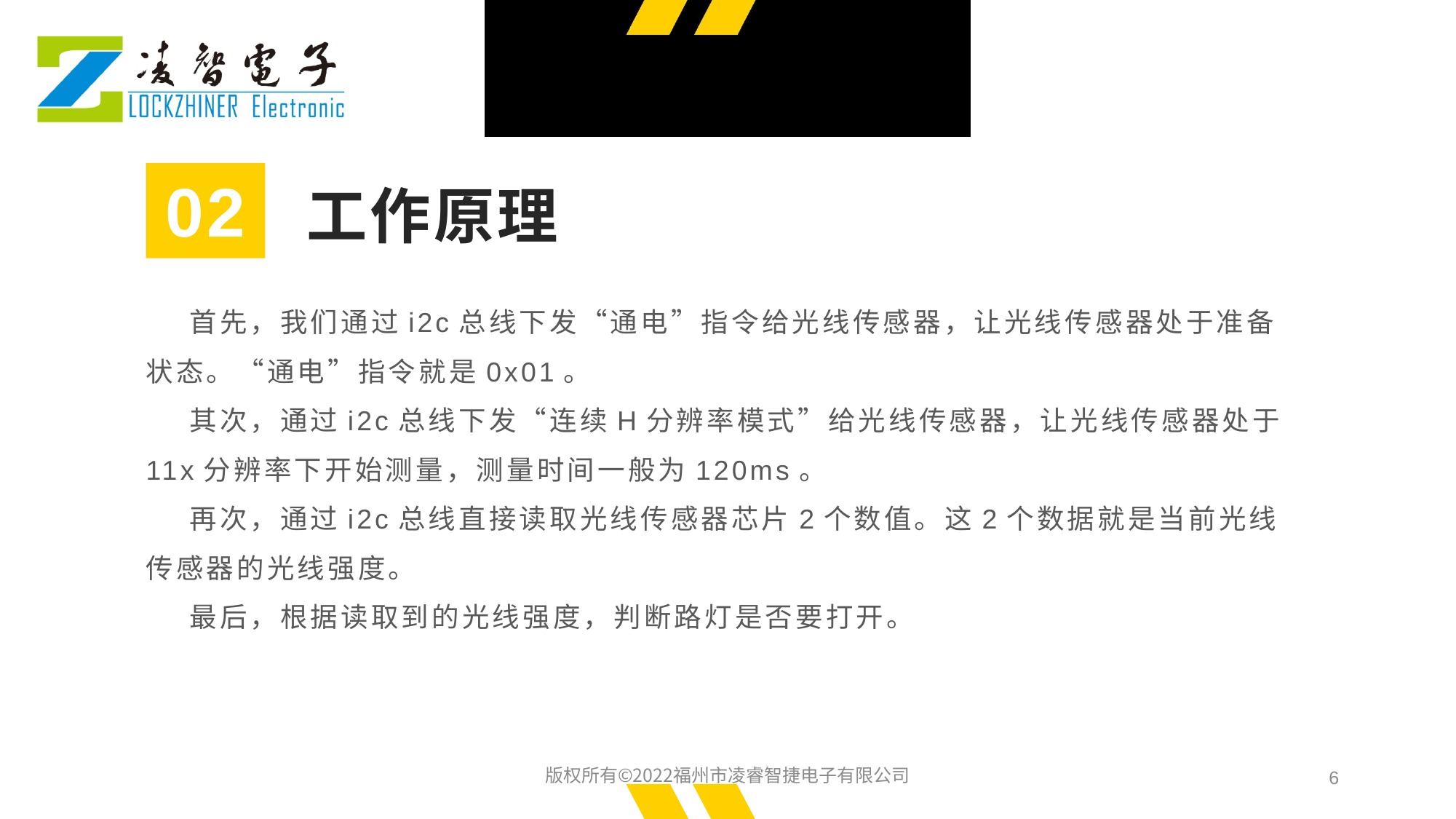

02
工作原理
    首先，我们通过i2c总线下发“通电”指令给光线传感器，让光线传感器处于准备状态。“通电”指令就是0x01。
    其次，通过i2c总线下发“连续H分辨率模式”给光线传感器，让光线传感器处于11x分辨率下开始测量，测量时间一般为120ms。
    再次，通过i2c总线直接读取光线传感器芯片2个数值。这2个数据就是当前光线传感器的光线强度。
    最后，根据读取到的光线强度，判断路灯是否要打开。
版权所有©2022福州市凌睿智捷电子有限公司
6